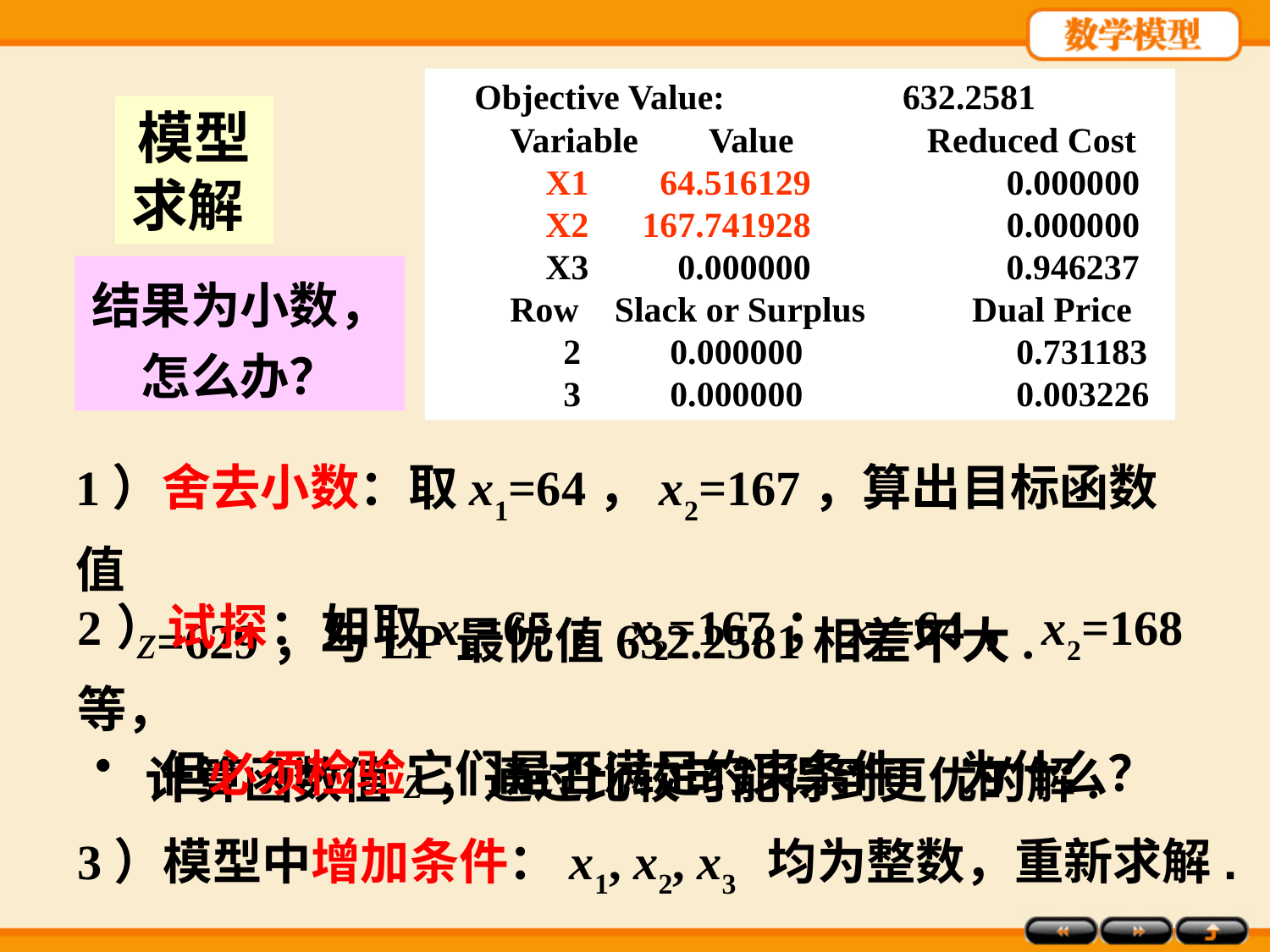

Objective Value:                    632.2581
    Variable        Value               Reduced Cost
        X1        64.516129                      0.000000
        X2      167.741928                      0.000000
        X3          0.000000                      0.946237
    Row    Slack or Surplus            Dual Price
          2          0.000000                        0.731183
          3          0.000000                        0.003226
模型求解
结果为小数，怎么办？
1）舍去小数：取x1=64，x2=167，算出目标函数值
     z=629，与LP最优值632.2581相差不大.
2）试探：如取x1=65，x2=167；x1=64，x2=168等，
     计算函数值z，通过比较可能得到更优的解.
  但必须检验它们是否满足约束条件.  为什么？
3）模型中增加条件：x1, x2, x3  均为整数，重新求解.